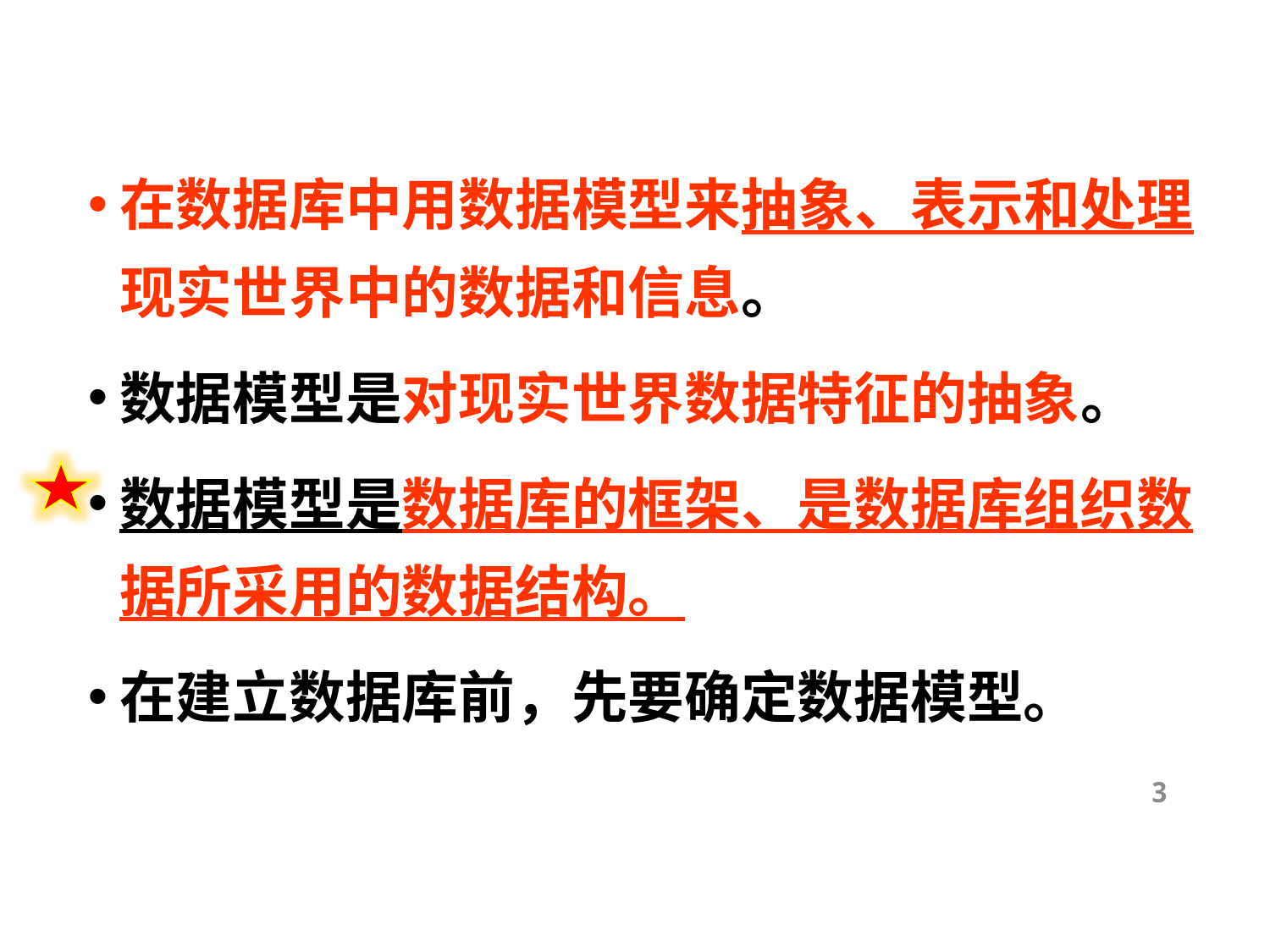

在数据库中用数据模型来抽象、表示和处理现实世界中的数据和信息。
数据模型是对现实世界数据特征的抽象。
数据模型是数据库的框架、是数据库组织数据所采用的数据结构。
在建立数据库前，先要确定数据模型。

3